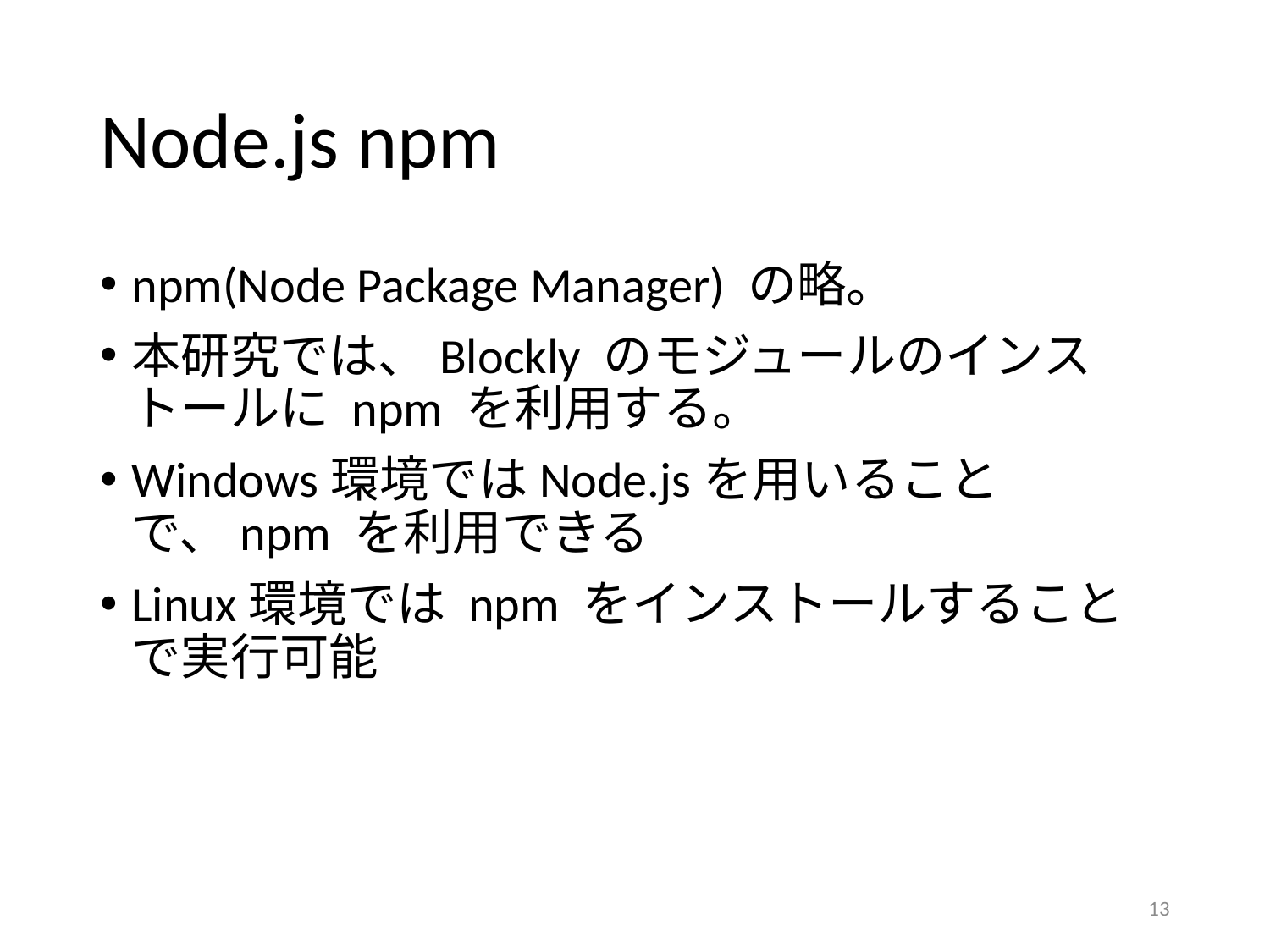

# Node.js npm
npm(Node Package Manager) の略。
本研究では、Blockly のモジュールのインストールに npm を利用する。
Windows環境ではNode.jsを用いることで、npm を利用できる
Linux環境では npm をインストールすることで実行可能
13